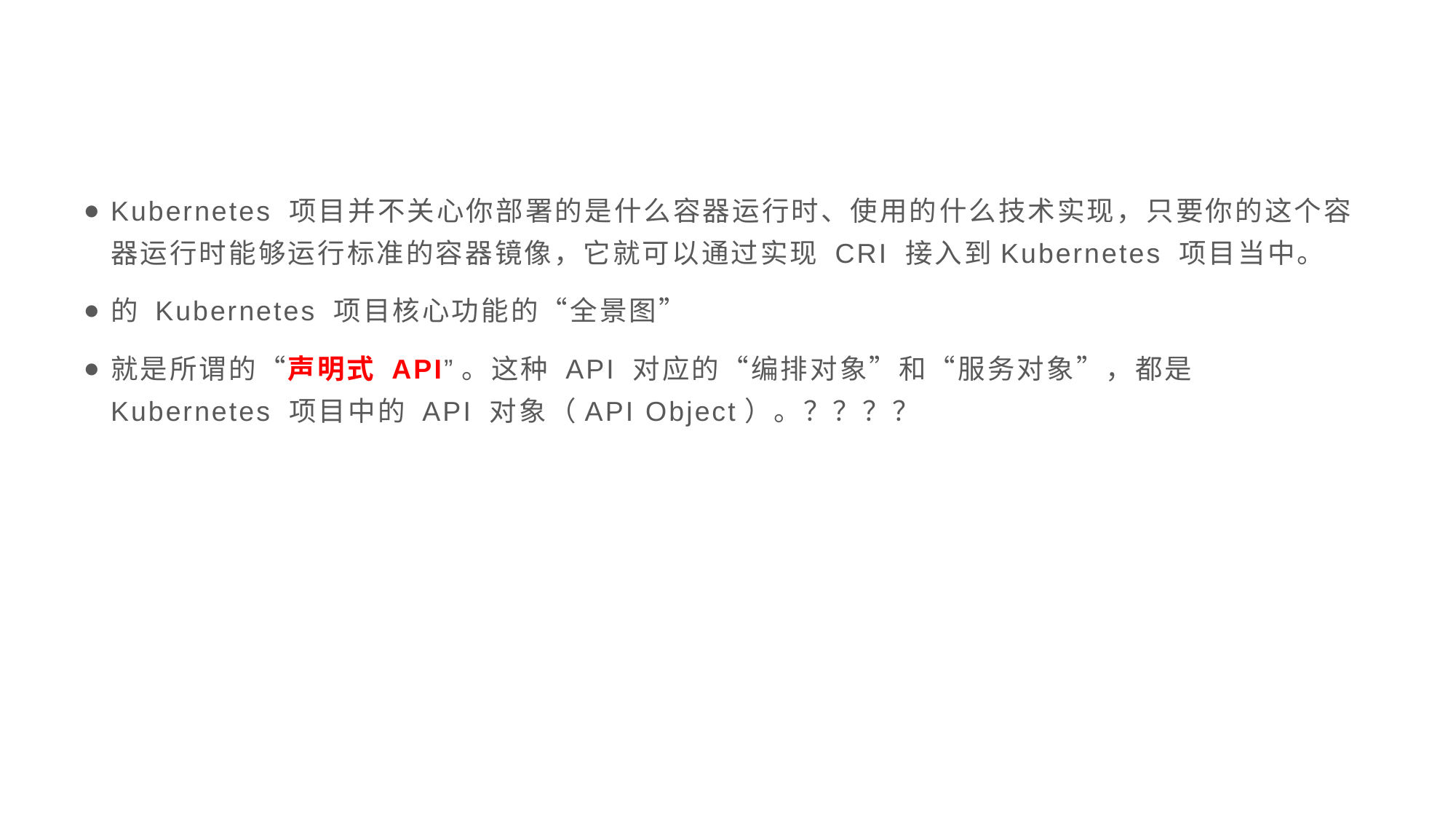

#
Kubernetes 项目并不关心你部署的是什么容器运行时、使用的什么技术实现，只要你的这个容器运行时能够运行标准的容器镜像，它就可以通过实现 CRI 接入到Kubernetes 项目当中。
的 Kubernetes 项目核心功能的“全景图”
就是所谓的“声明式 API”。这种 API 对应的“编排对象”和“服务对象”，都是 Kubernetes 项目中的 API 对象（API Object）。？？？？